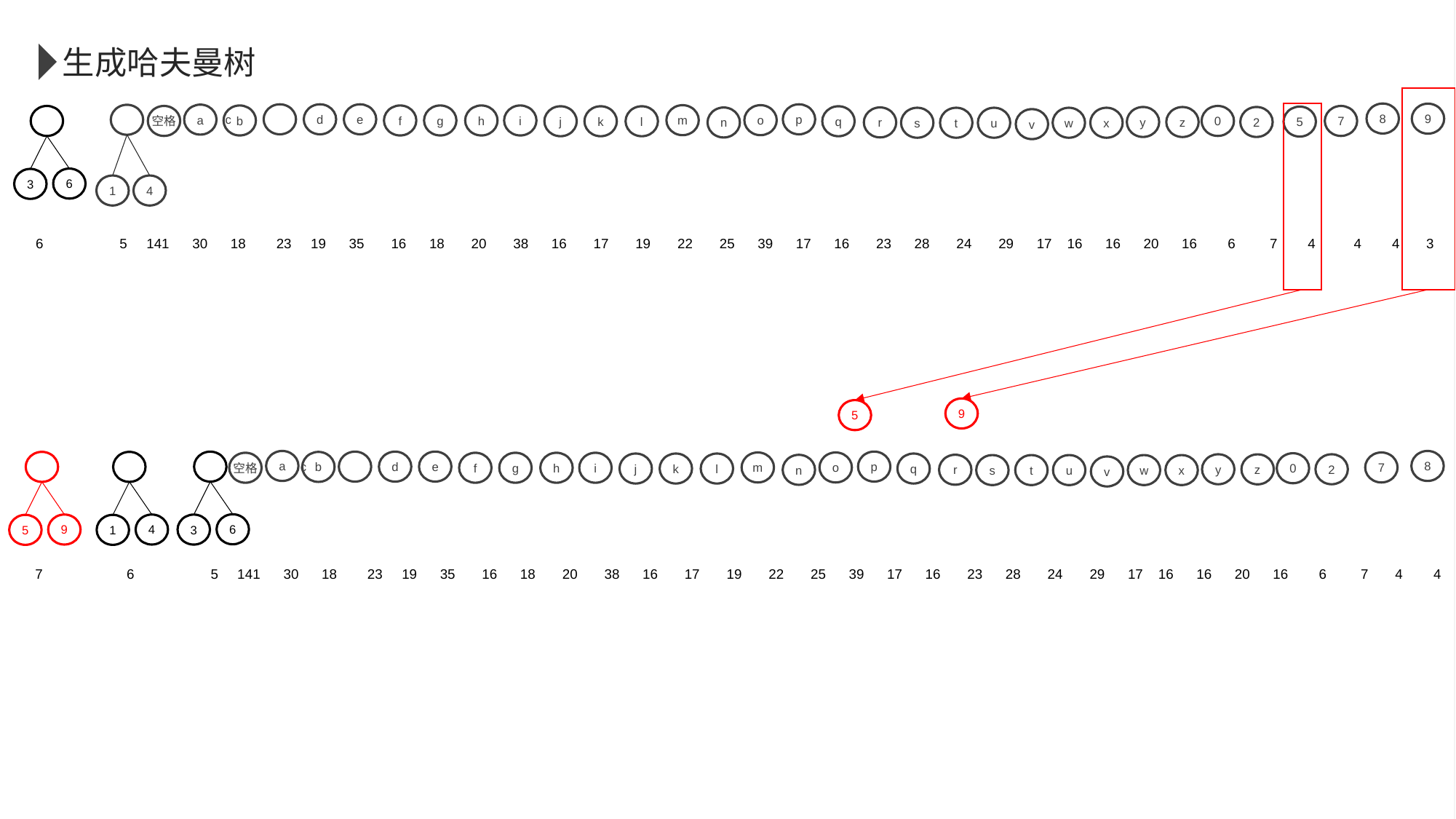

生成哈夫曼树

8
9
p
e
c
d
a

m
o
b
f
g
h
i

0
空格
7
q
j
k
l
5
y
2
z
r
n
u
w
x
t
s
v
6
3
1
4
   6                    5     141      30      18        23     19      35       16      18       20       38      16       17       19       22       25      39      17      16       23      28       24       29      17    16      16      20      16        6         7        4          4        4       3
9
5
a
8
p
e

c
d

b
7
m
o
f
g
h
i
空格
0
q
j
k
l
y
2
z
r
n
u
w
x
t
s
v
6
9
4
3
5
1
   7                      6                    5     141      30      18        23     19      35       16      18       20       38      16       17       19       22       25      39      17      16       23      28       24       29      17    16      16      20      16        6         7       4        4